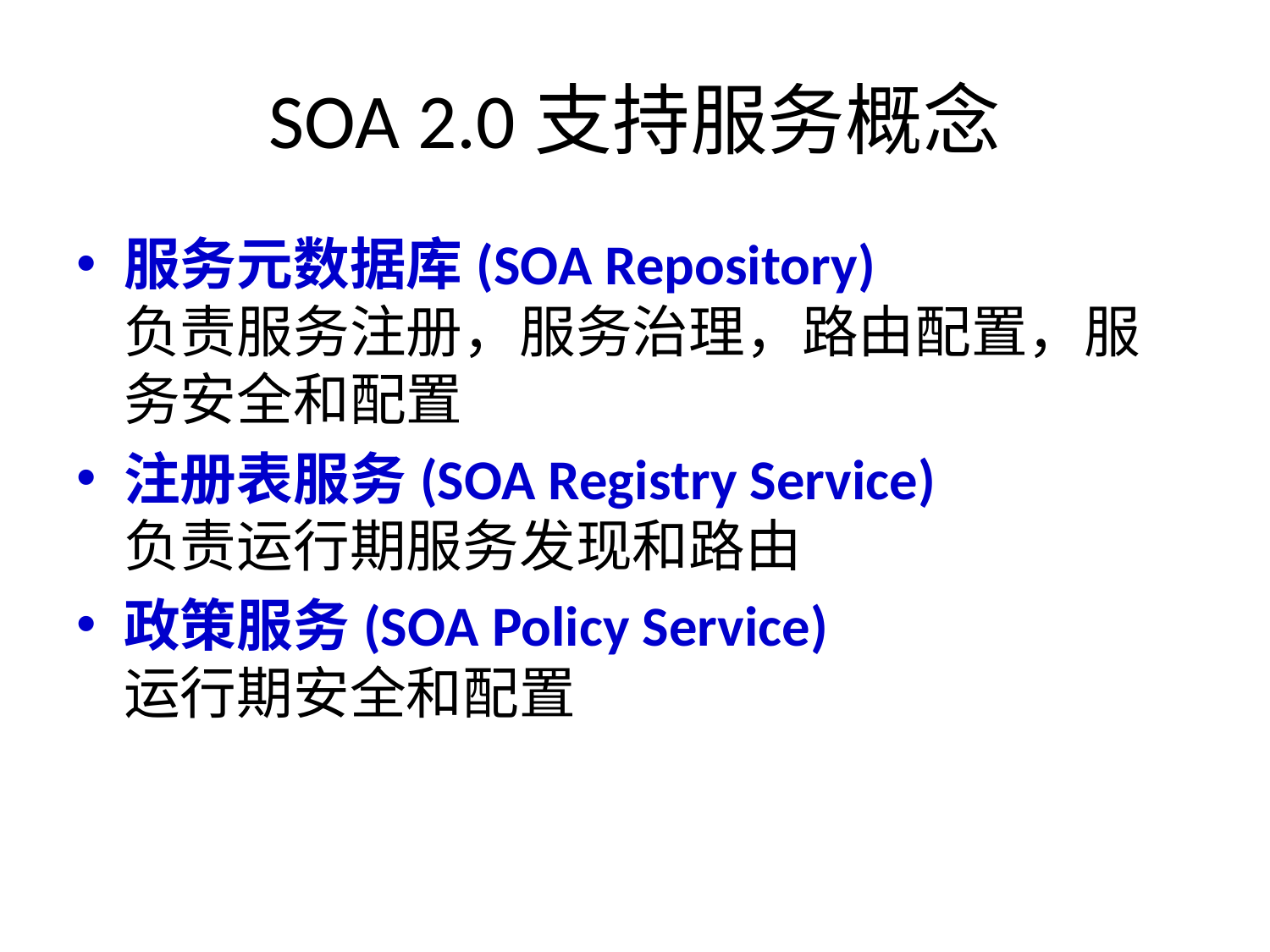

# SOA 2.0支持服务概念
服务元数据库(SOA Repository)
负责服务注册，服务治理，路由配置，服务安全和配置
注册表服务(SOA Registry Service)
负责运行期服务发现和路由
政策服务(SOA Policy Service)
运行期安全和配置